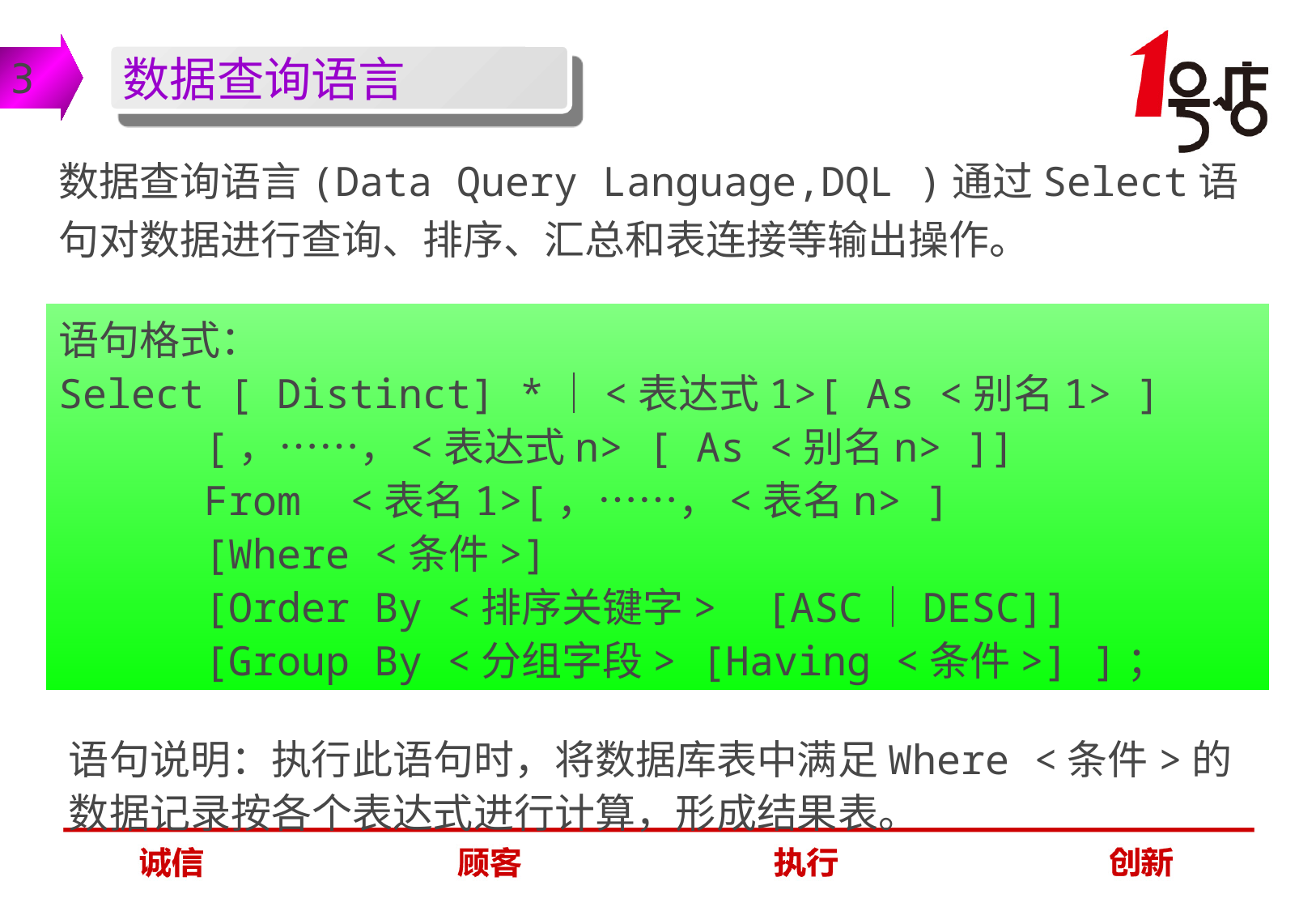

3
数据查询语言
数据查询语言(Data Query Language,DQL )通过Select语句对数据进行查询、排序、汇总和表连接等输出操作。
语句格式：
Select [ Distinct] *｜<表达式1>[ As <别名1> ]
      [，……，<表达式n> [ As <别名n> ]]
      From  <表名1>[，……，<表名n> ]
      [Where <条件>]
      [Order By <排序关键字>  [ASC｜DESC]]
      [Group By <分组字段> [Having <条件>] ]；
语句说明：执行此语句时，将数据库表中满足Where <条件>的数据记录按各个表达式进行计算，形成结果表。